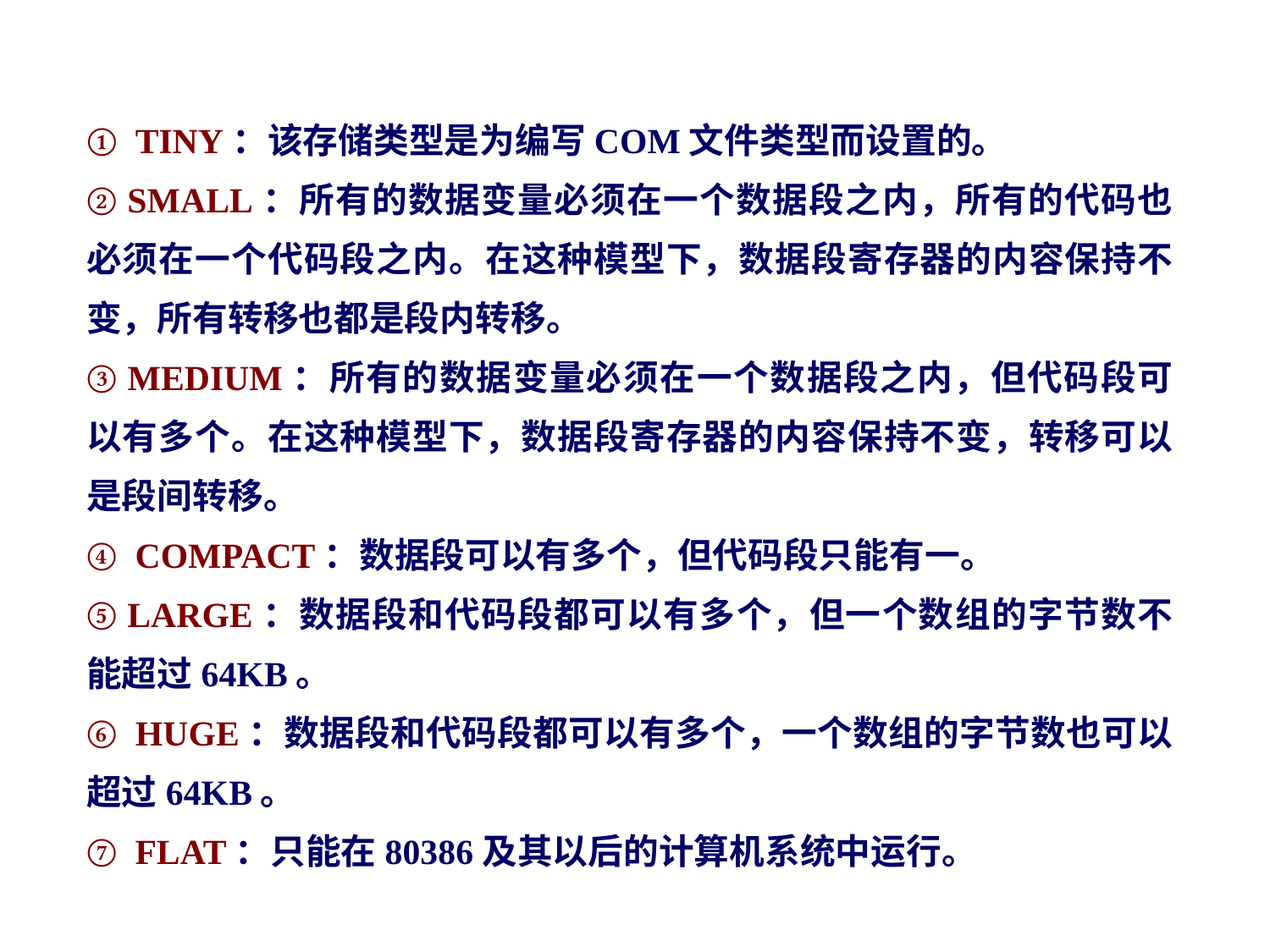

①  TINY：该存储类型是为编写COM文件类型而设置的。
② SMALL：所有的数据变量必须在一个数据段之内，所有的代码也必须在一个代码段之内。在这种模型下，数据段寄存器的内容保持不变，所有转移也都是段内转移。
③ MEDIUM：所有的数据变量必须在一个数据段之内，但代码段可以有多个。在这种模型下，数据段寄存器的内容保持不变，转移可以是段间转移。
④  COMPACT：数据段可以有多个，但代码段只能有一。
⑤ LARGE：数据段和代码段都可以有多个，但一个数组的字节数不能超过64KB。
⑥  HUGE：数据段和代码段都可以有多个，一个数组的字节数也可以超过64KB。
⑦  FLAT：只能在80386及其以后的计算机系统中运行。